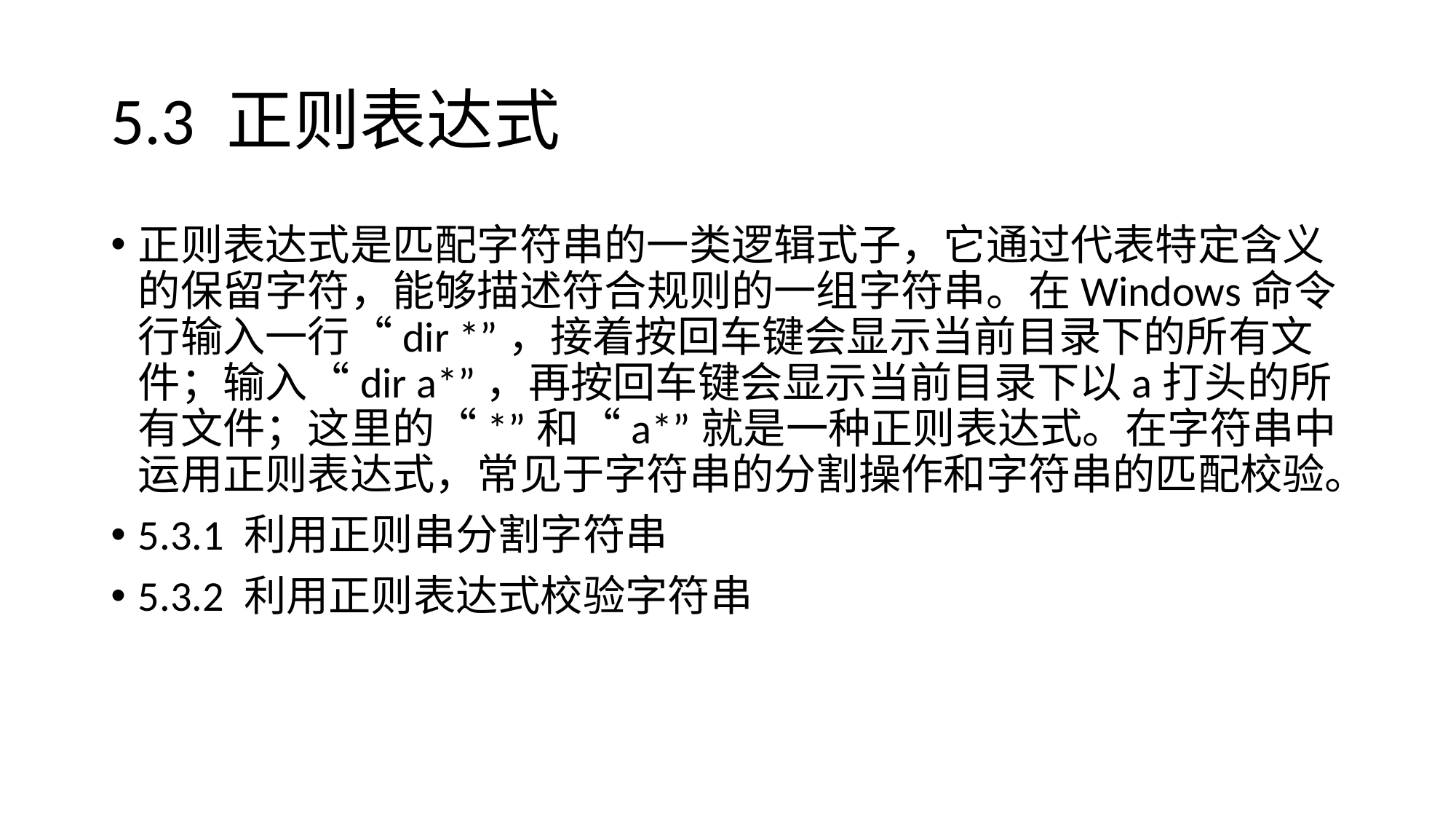

# 5.3 正则表达式
正则表达式是匹配字符串的一类逻辑式子，它通过代表特定含义的保留字符，能够描述符合规则的一组字符串。在Windows命令行输入一行“dir *”，接着按回车键会显示当前目录下的所有文件；输入“dir a*”，再按回车键会显示当前目录下以a打头的所有文件；这里的“*”和“a*”就是一种正则表达式。在字符串中运用正则表达式，常见于字符串的分割操作和字符串的匹配校验。
5.3.1 利用正则串分割字符串
5.3.2 利用正则表达式校验字符串